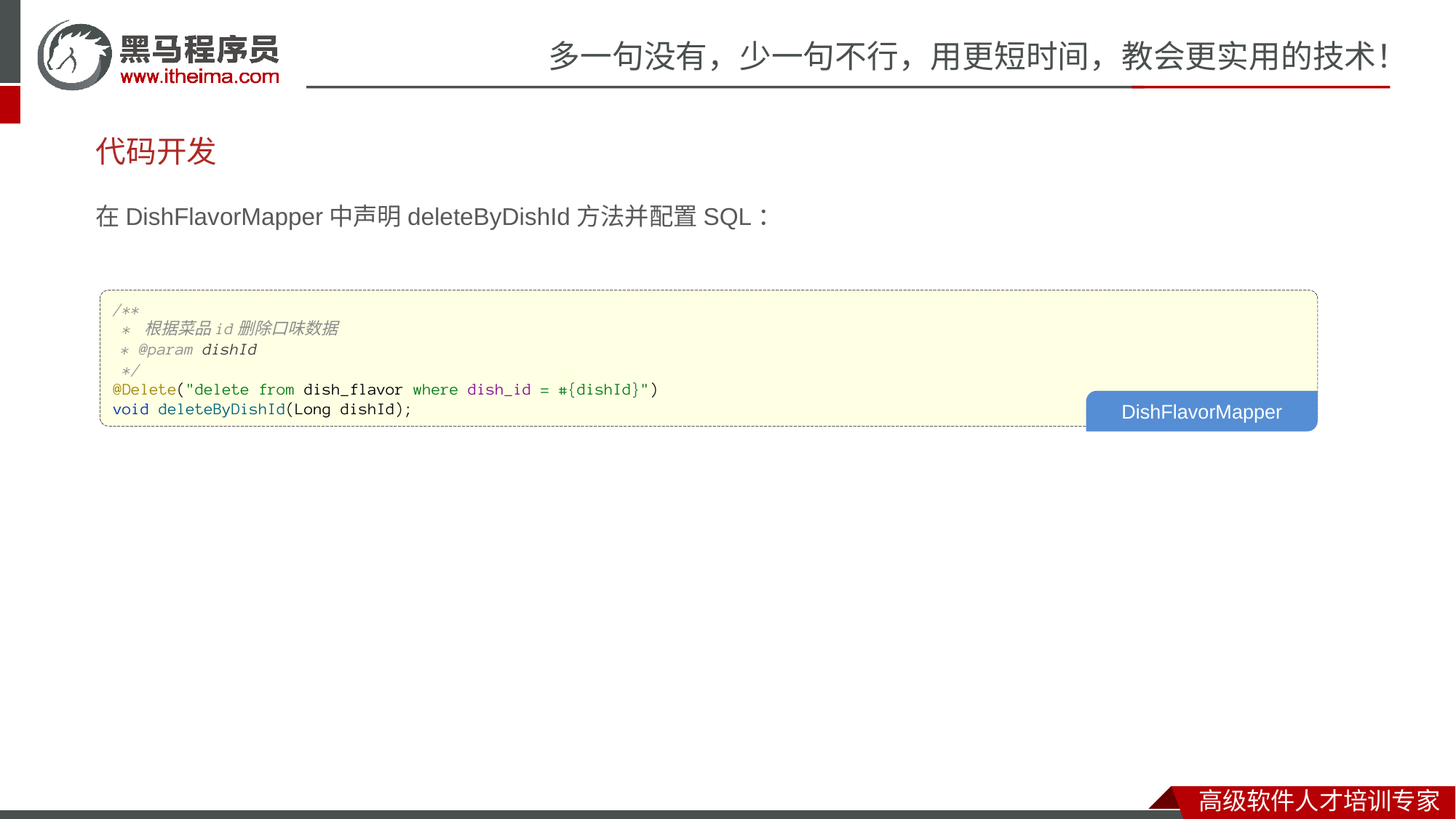

# 代码开发
在DishFlavorMapper中声明deleteByDishId方法并配置SQL：
/**
 * 根据菜品id删除口味数据
 * @param dishId
 */
@Delete("delete from dish_flavor where dish_id = #{dishId}")
void deleteByDishId(Long dishId);
DishFlavorMapper